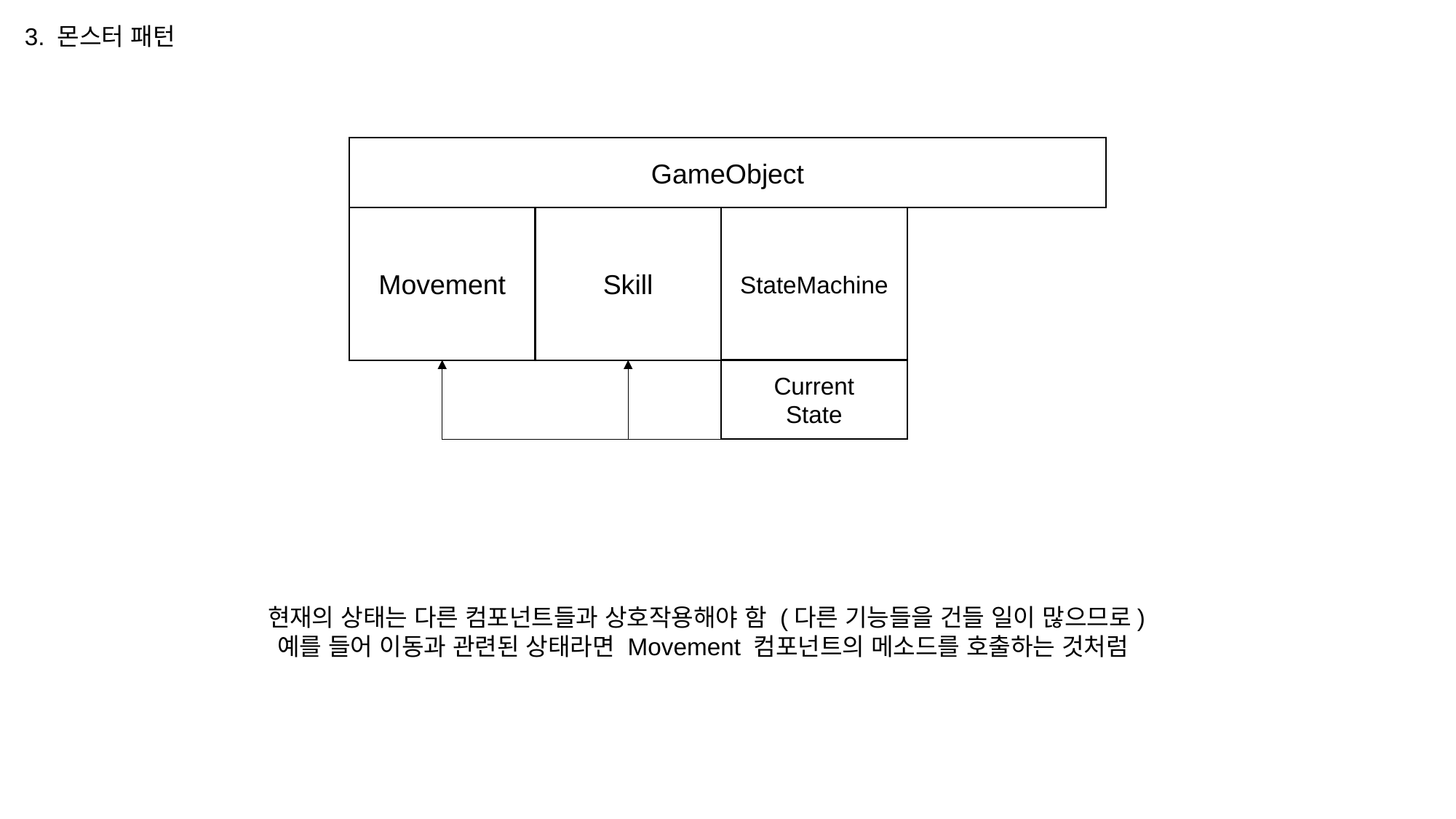

3. 몬스터 패턴
GameObject
Movement
Skill
StateMachine
Current
State
현재의 상태는 다른 컴포넌트들과 상호작용해야 함 (다른 기능들을 건들 일이 많으므로)
예를 들어 이동과 관련된 상태라면 Movement 컴포넌트의 메소드를 호출하는 것처럼